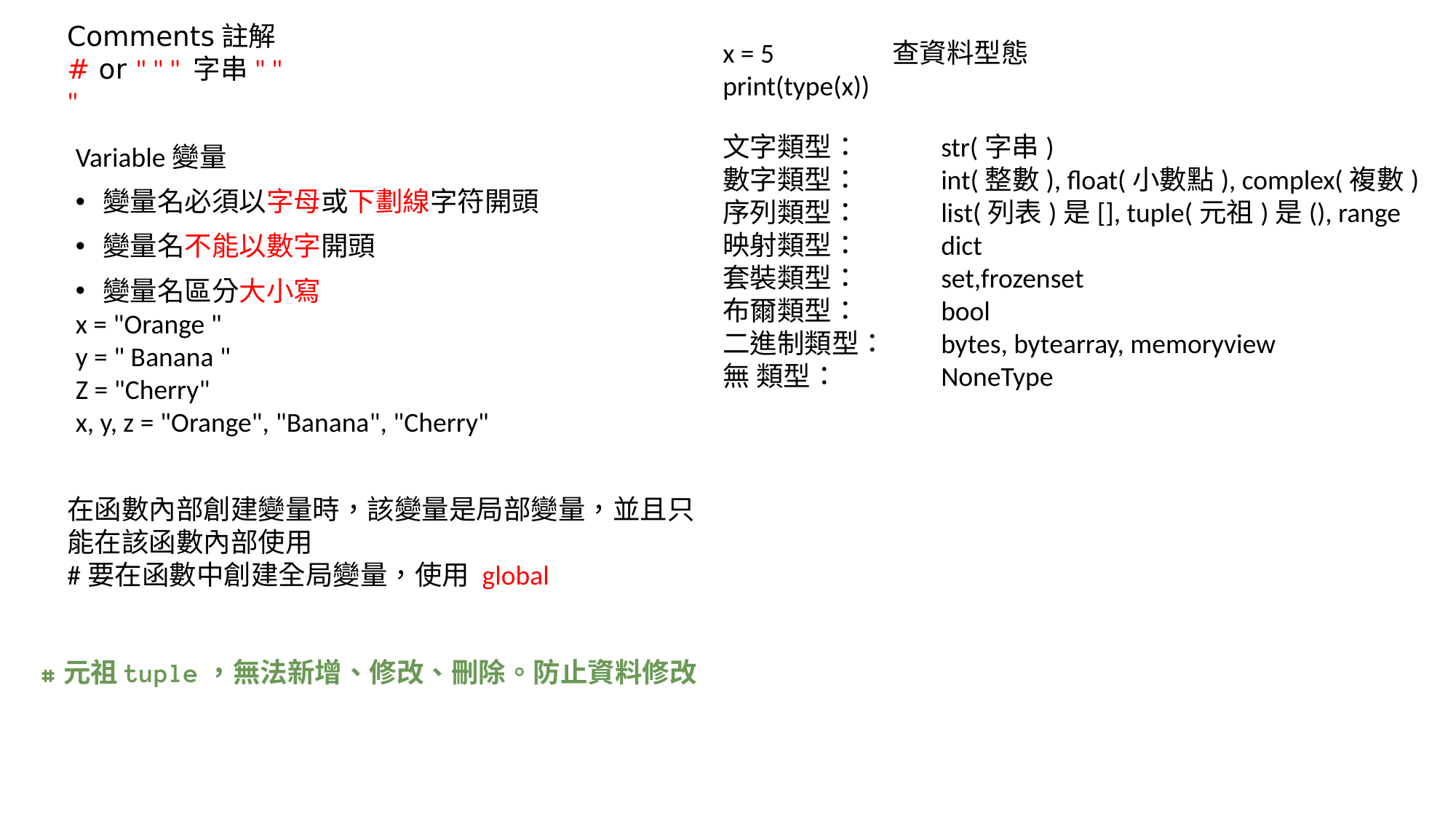

Comments註解
# or " " " 字串" " "

x = 5                  查資料型態
print(type(x))
文字類型：	str(字串)
數字類型：	int(整數), float(小數點), complex(複數)
序列類型：	list(列表)是[], tuple(元祖)是(), range
映射類型：	dict
套裝類型：	set,frozenset
布爾類型：	bool
二進制類型：	bytes, bytearray, memoryview
無 類型：	NoneType
Variable變量
變量名必須以字母或下劃線字符開頭
變量名不能以數字開頭
變量名區分大小寫

x = "Orange "
y = " Banana "
Z = "Cherry"
x, y, z = "Orange", "Banana", "Cherry"

在函數內部創建變量時，該變量是局部變量，並且只能在該函數內部使用
#要在函數中創建全局變量，使用 global
#元祖tuple，無法新增、修改、刪除。防止資料修改